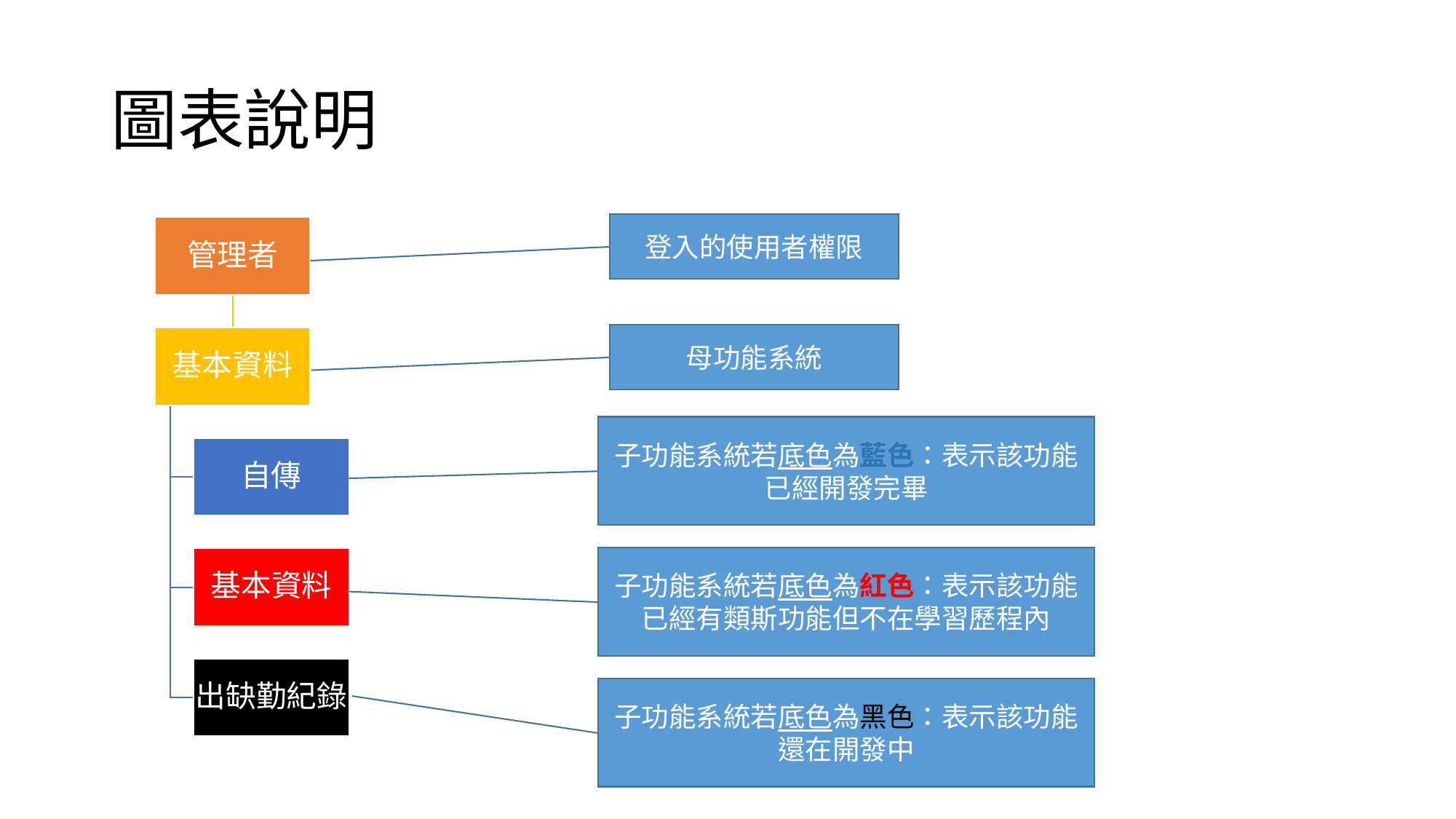

# 圖表說明
登入的使用者權限
管理者
基本資料
自傳
基本資料
出缺勤紀錄
母功能系統
子功能系統若底色為藍色：表示該功能已經開發完畢
子功能系統若底色為紅色：表示該功能已經有類斯功能但不在學習歷程內
子功能系統若底色為黑色：表示該功能還在開發中